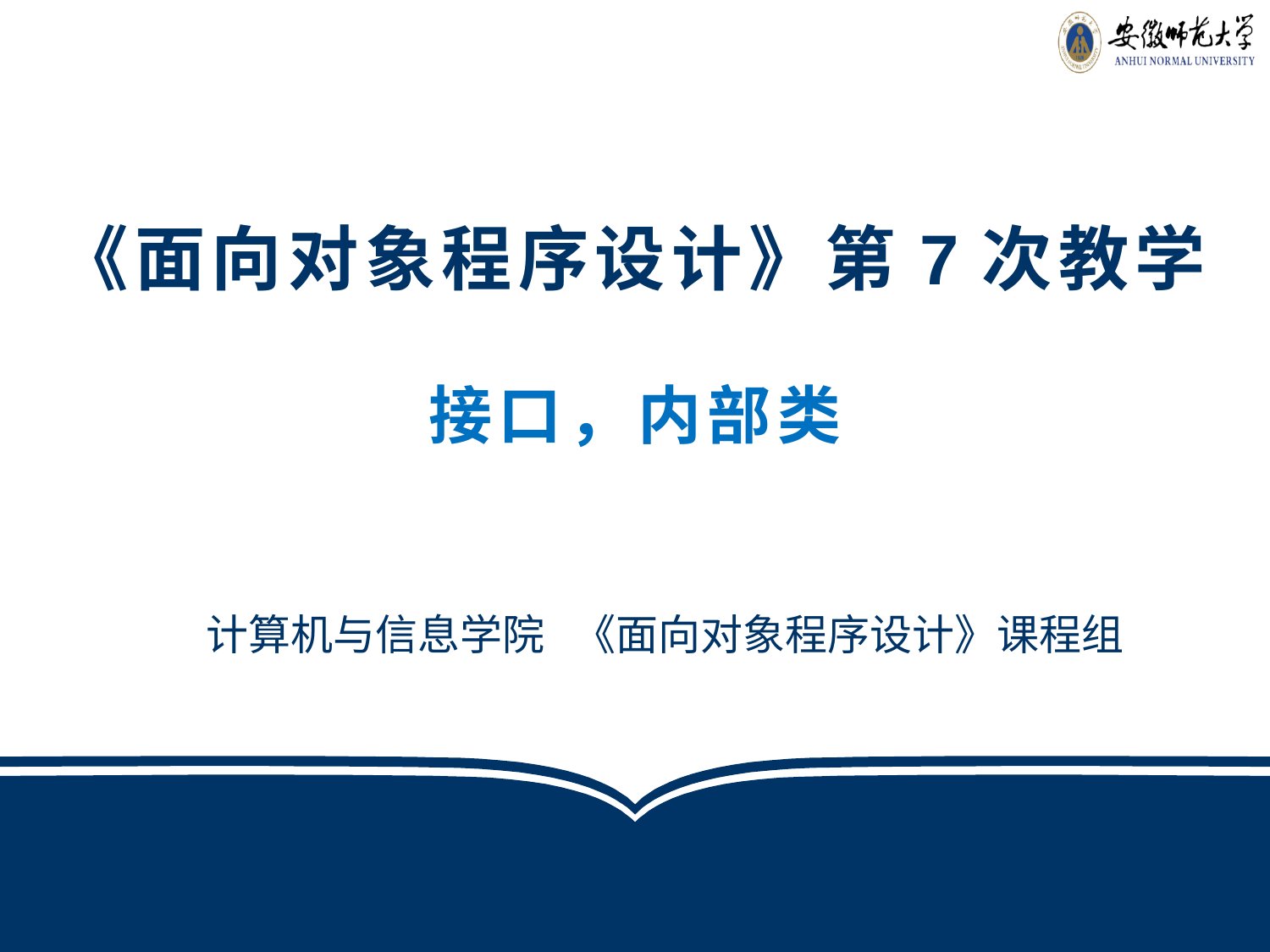

《面向对象程序设计》第7次教学
接口，内部类
计算机与信息学院   《面向对象程序设计》课程组